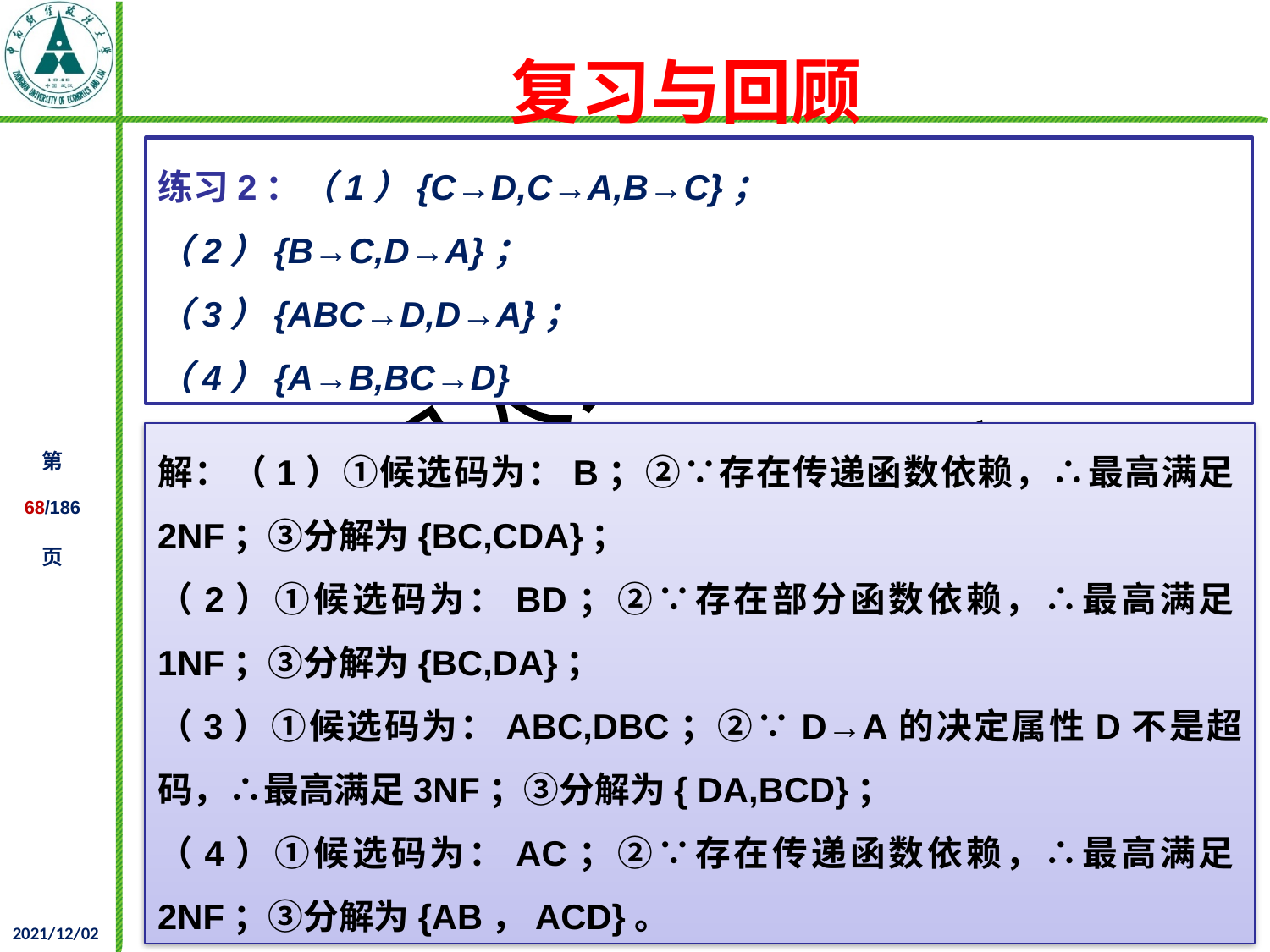

# 复习与回顾
练习2：（1）{C→D,C→A,B→C}；
（2）{B→C,D→A}；
（3）{ABC→D,D→A}；
（4）{A→B,BC→D}
解：（1）①候选码为：B；②∵存在传递函数依赖，∴最高满足2NF；③分解为{BC,CDA}；
（2）①候选码为：BD；②∵存在部分函数依赖，∴最高满足1NF；③分解为{BC,DA}；
（3）①候选码为：ABC,DBC；②∵D→A的决定属性D不是超码，∴最高满足3NF；③分解为{ DA,BCD}；
（4）①候选码为：AC；②∵存在传递函数依赖，∴最高满足2NF；③分解为{AB，ACD}。
2021/12/02